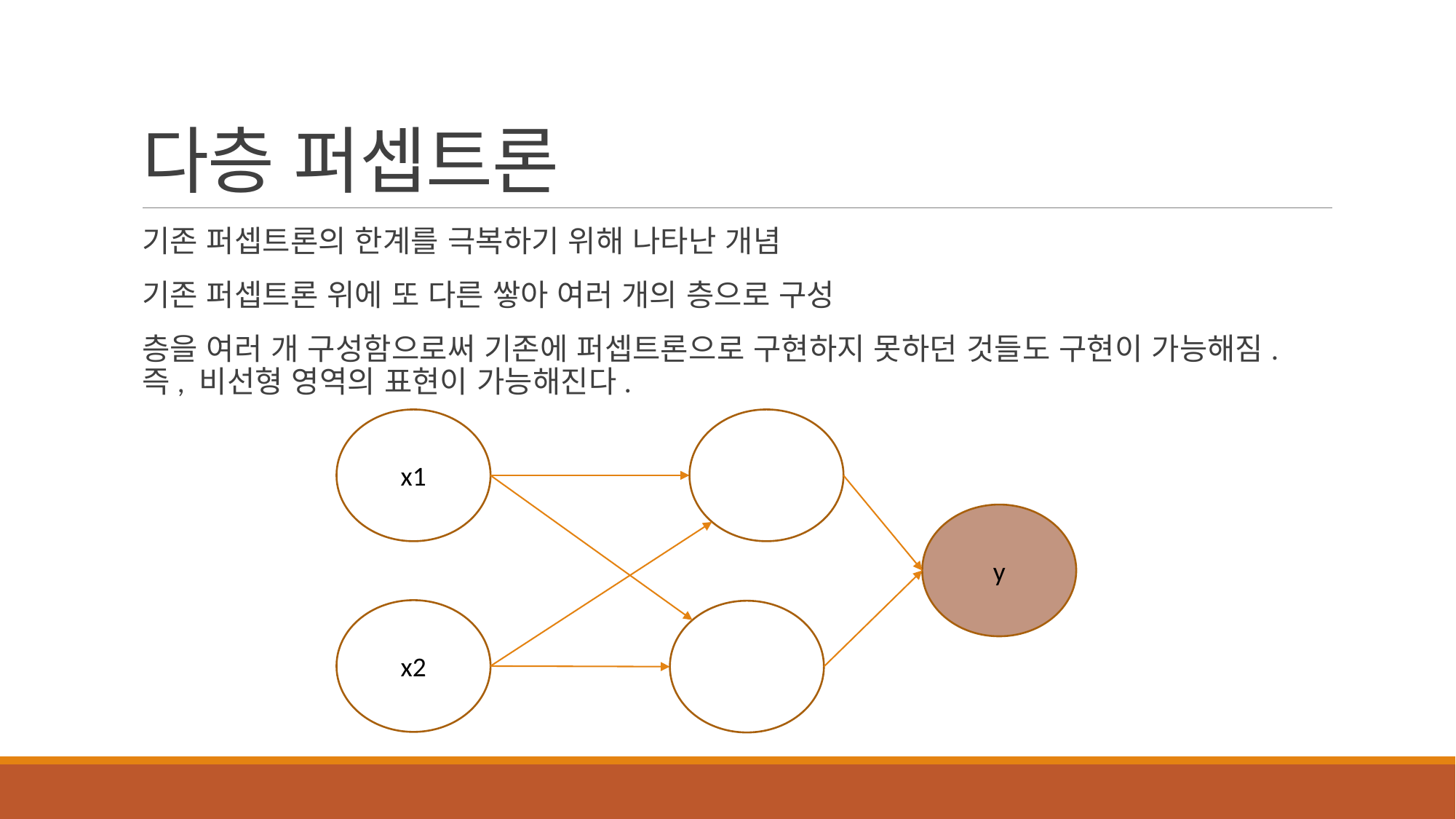

# 다층 퍼셉트론
기존 퍼셉트론의 한계를 극복하기 위해 나타난 개념
기존 퍼셉트론 위에 또 다른 쌓아 여러 개의 층으로 구성
층을 여러 개 구성함으로써 기존에 퍼셉트론으로 구현하지 못하던 것들도 구현이 가능해짐. 즉, 비선형 영역의 표현이 가능해진다.

x1

y
x2